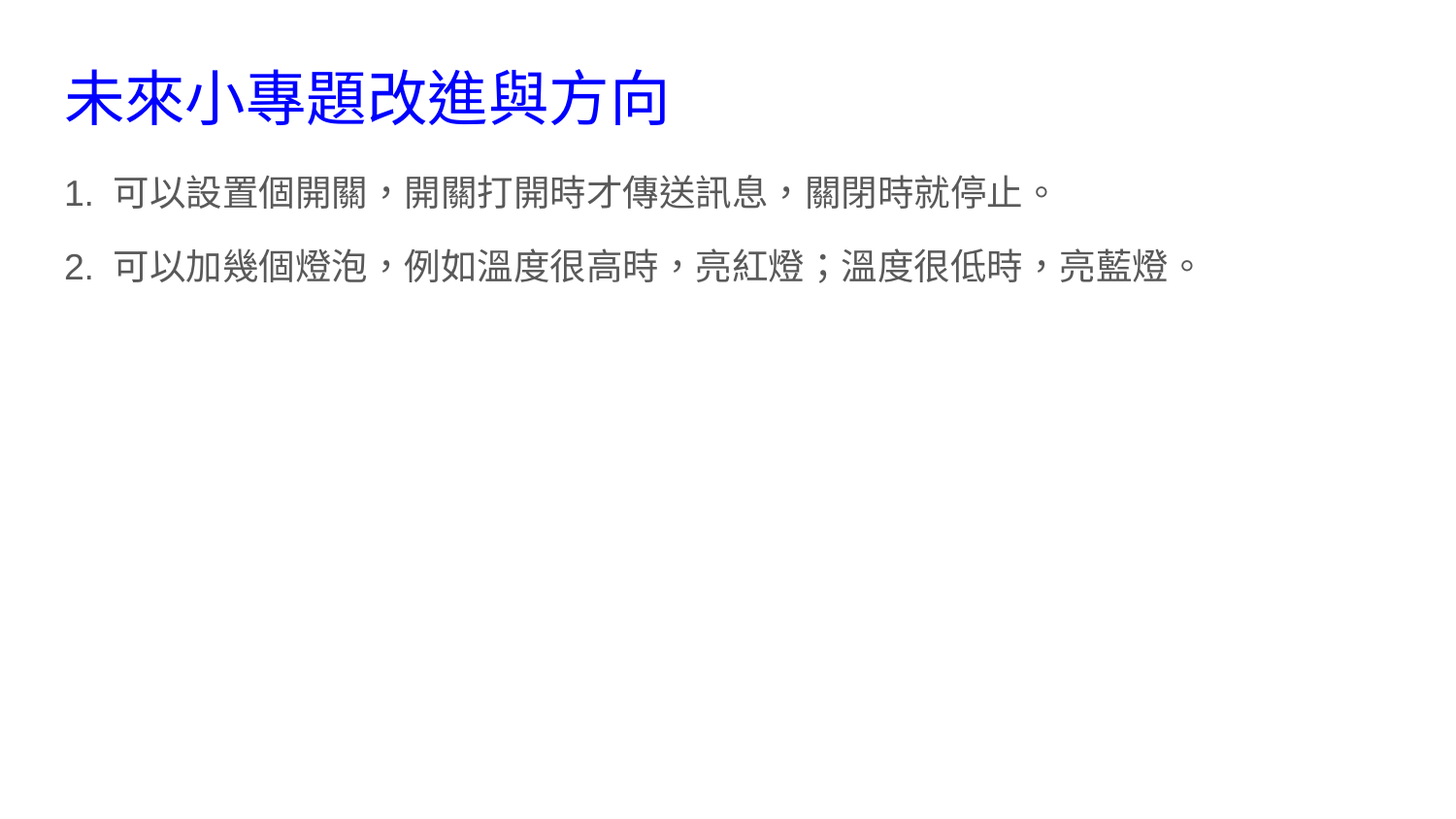

# 未來小專題改進與方向
1. 可以設置個開關，開關打開時才傳送訊息，關閉時就停止。
2. 可以加幾個燈泡，例如溫度很高時，亮紅燈；溫度很低時，亮藍燈。